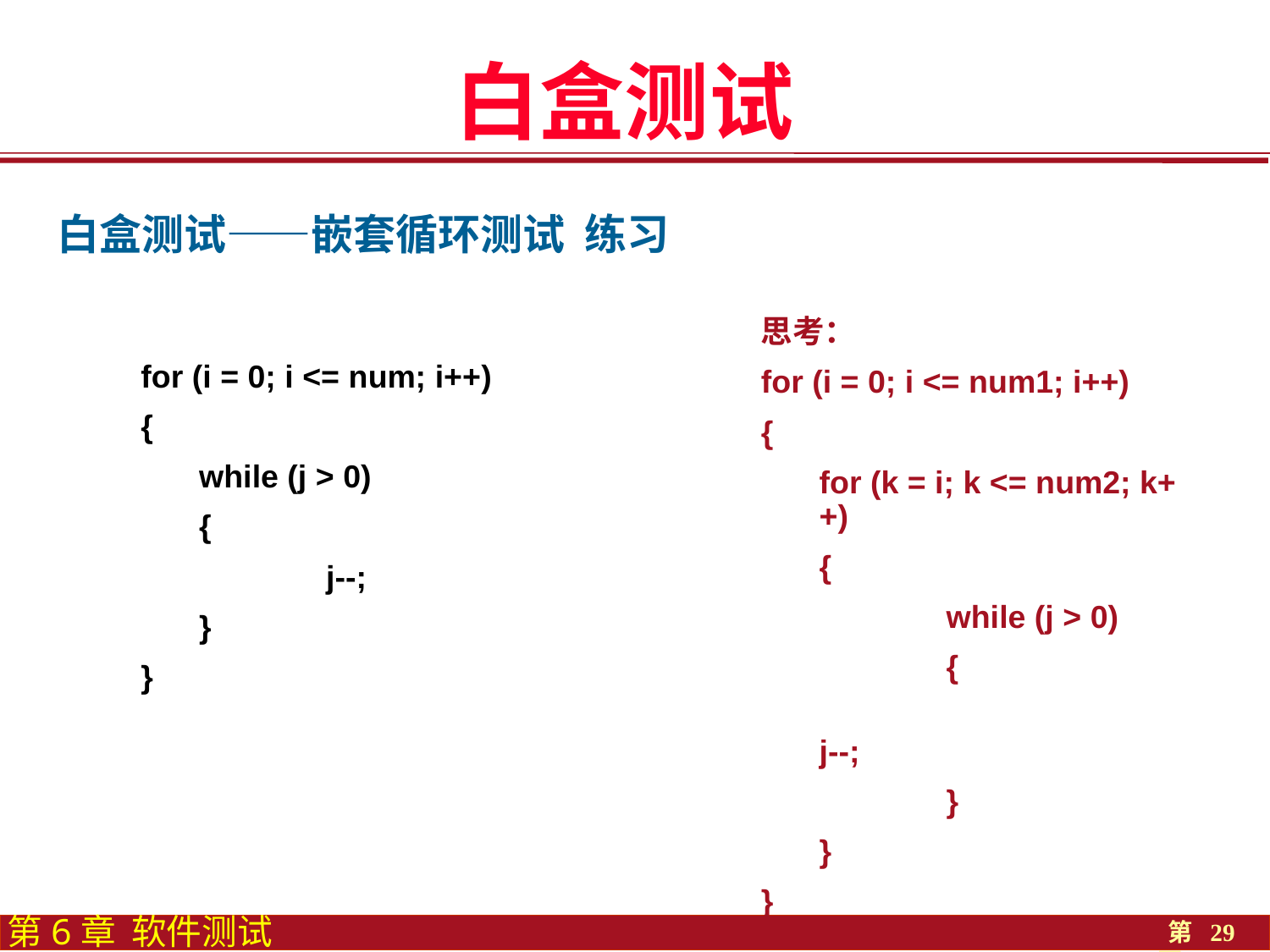

白盒测试
白盒测试——嵌套循环测试  练习
思考：
for (i = 0; i <= num1; i++)
{
	for (k = i; k <= num2; k++)
	{
		while (j > 0)
		{
				j--;
		}
	}
}
for (i = 0; i <= num; i++)
{
	while (j > 0)
	{
		j--;
	}
}